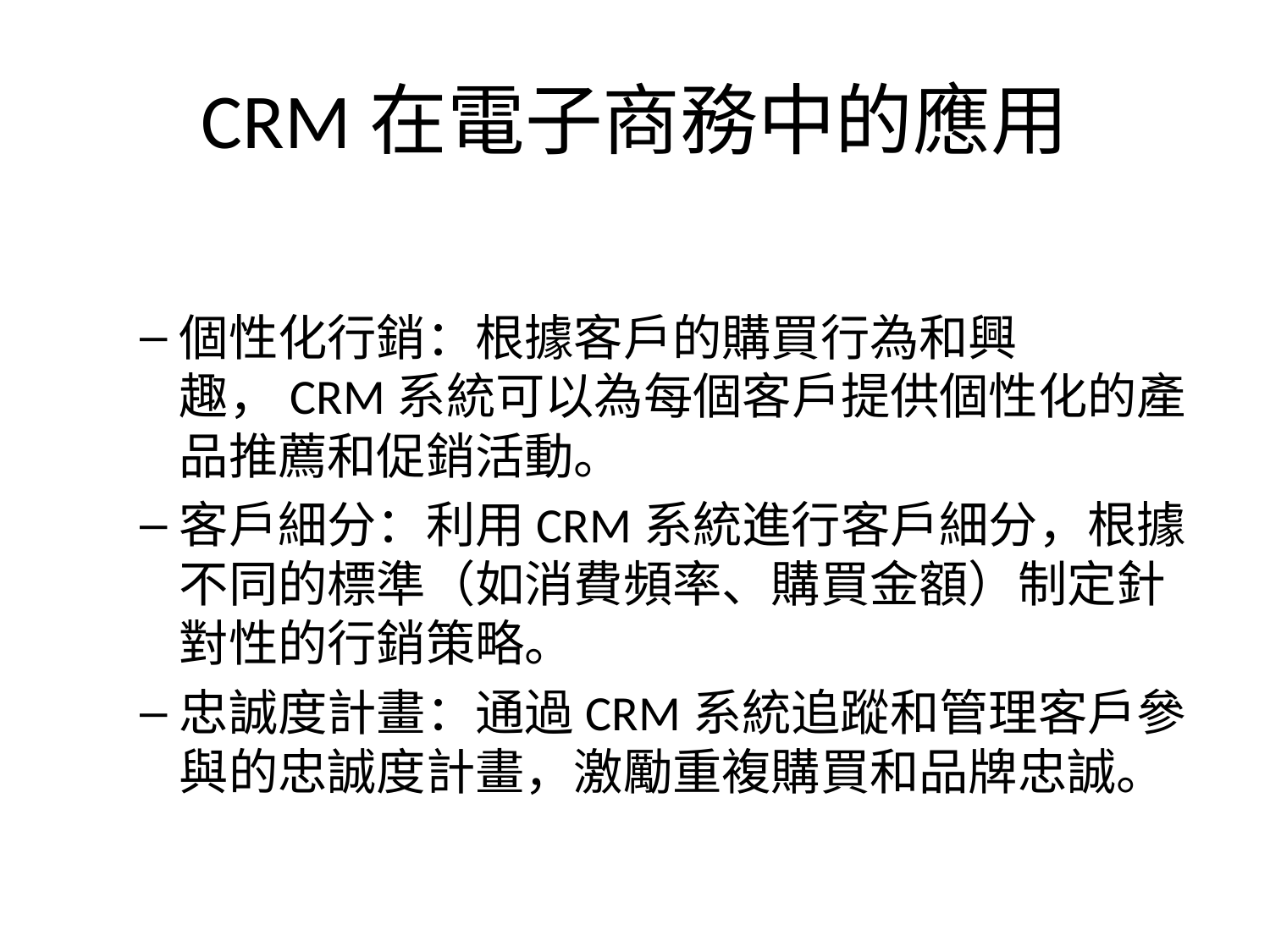

# CRM在電子商務中的應用

個性化行銷：根據客戶的購買行為和興趣，CRM系統可以為每個客戶提供個性化的產品推薦和促銷活動。
客戶細分：利用CRM系統進行客戶細分，根據不同的標準（如消費頻率、購買金額）制定針對性的行銷策略。
忠誠度計畫：通過CRM系統追蹤和管理客戶參與的忠誠度計畫，激勵重複購買和品牌忠誠。